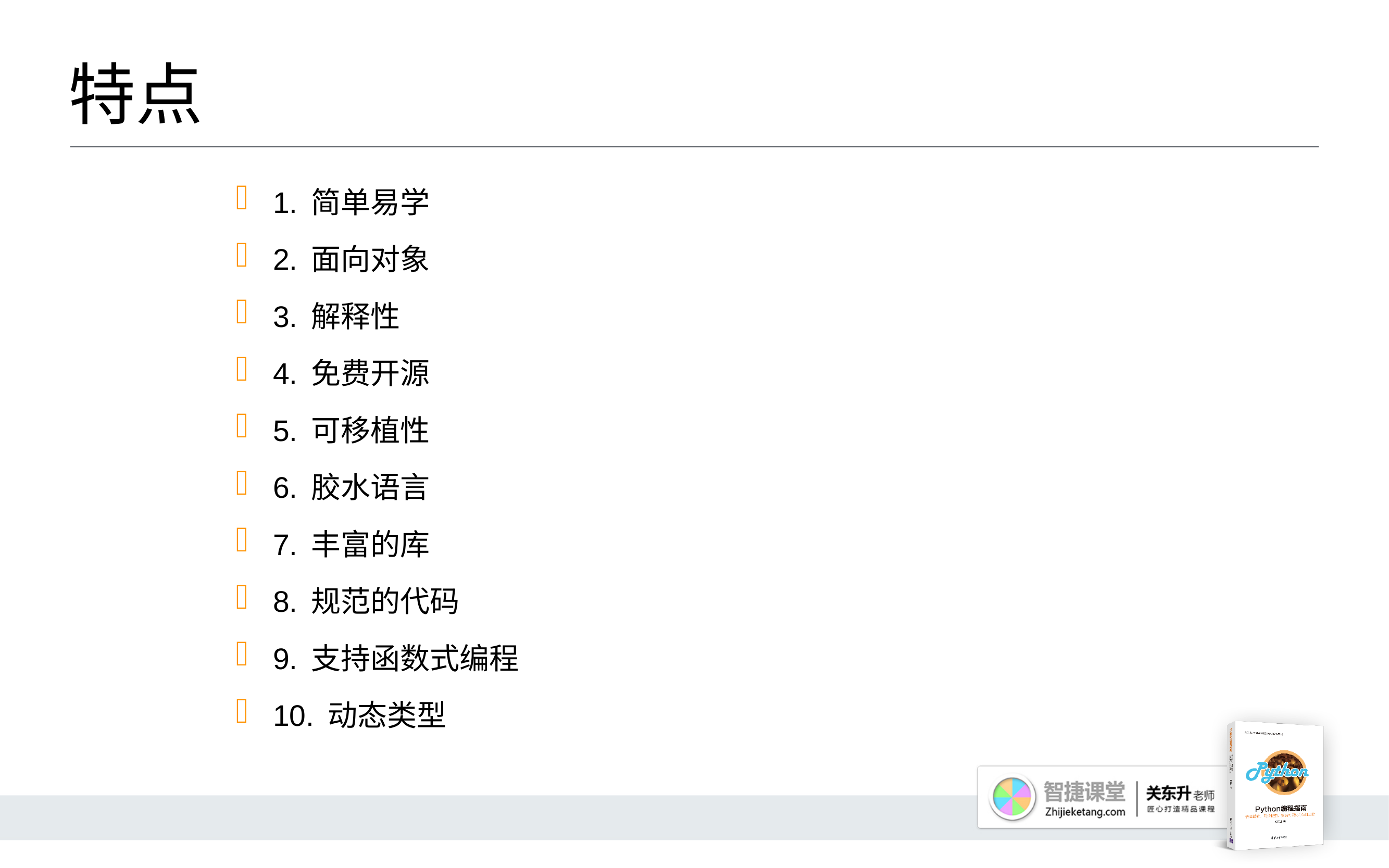

# 特点
1. 简单易学
2. 面向对象
3. 解释性
4. 免费开源
5. 可移植性
6. 胶水语言
7. 丰富的库
8. 规范的代码
9. 支持函数式编程
10. 动态类型